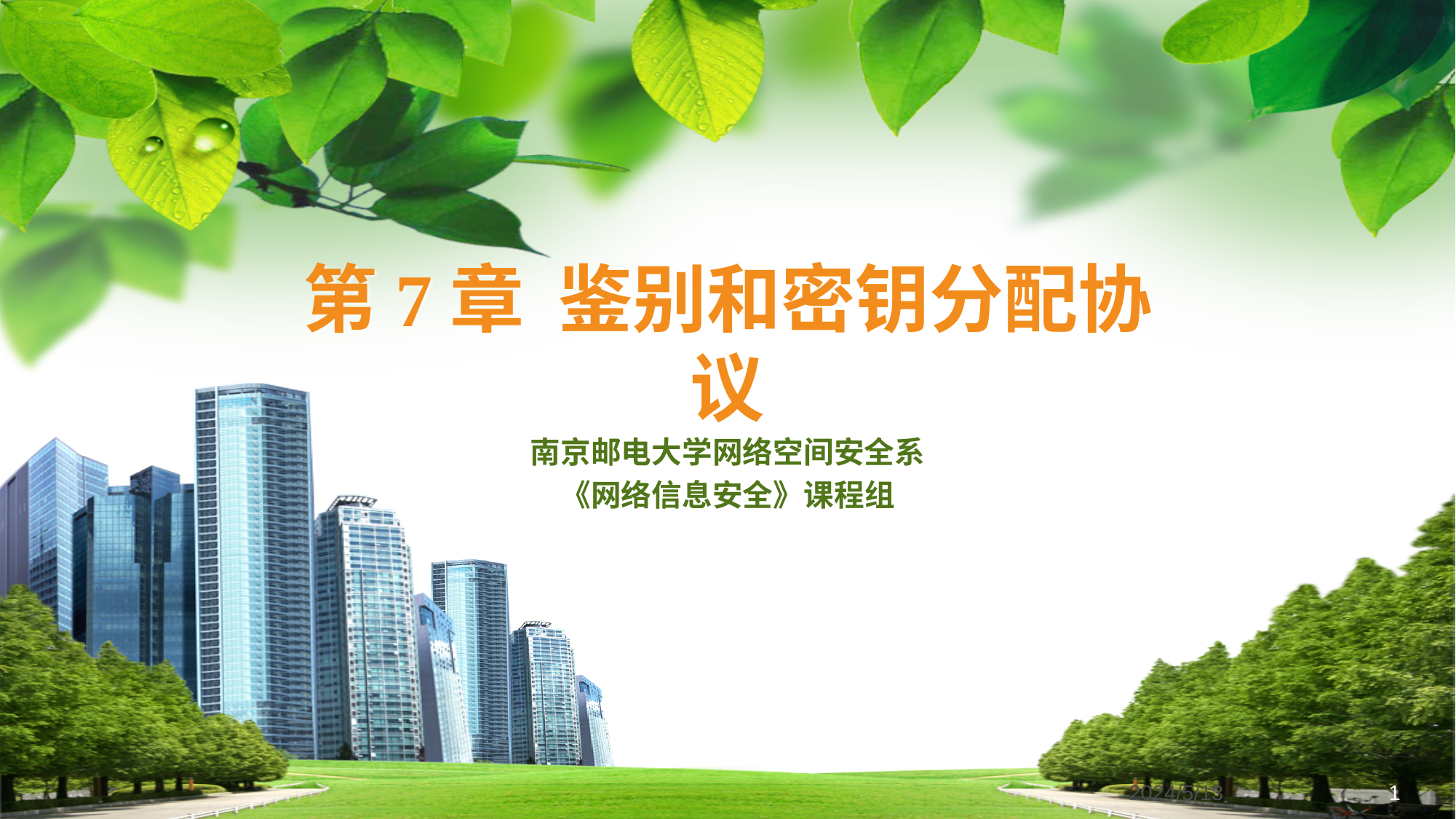

# 第7章  鉴别和密钥分配协议
南京邮电大学网络空间安全系
《网络信息安全》课程组
2024/5/13
1